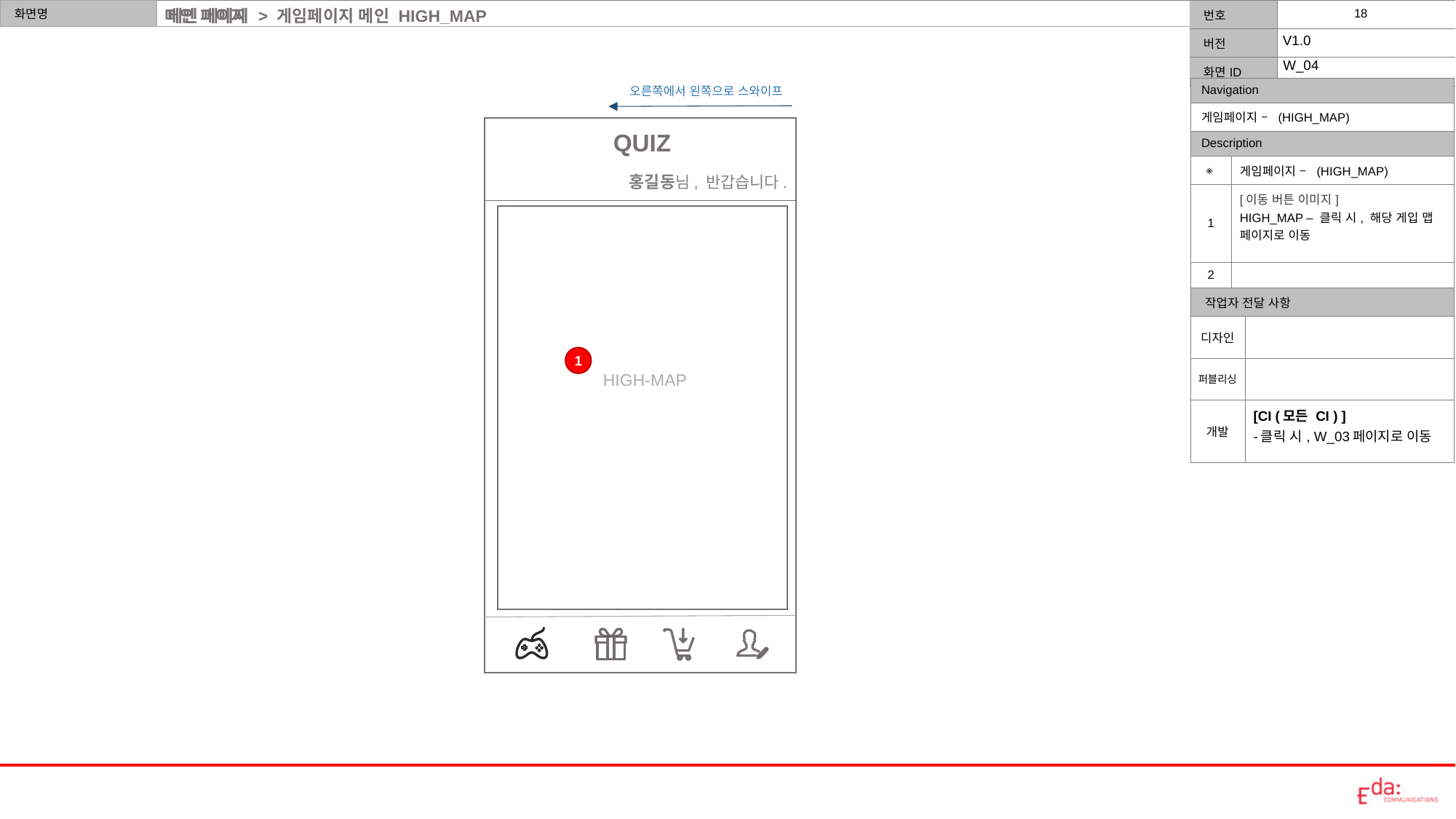

메인 페이지
메인 페이지 > 게임페이지 메인 HIGH_MAP
W_04
| Navigation |  |  |
| --- | --- | --- |
| 게임페이지 – (HIGH\_MAP) |  |  |
| Description |  |  |
| ※ | 게임페이지 – (HIGH\_MAP) |  |
| 1 | [이동 버튼 이미지] HIGH\_MAP – 클릭 시, 해당 게입 맵 페이지로 이동 |  |
| 2 |  |  |
| 작업자 전달 사항 |  |  |
| 디자인 |  |  |
| 퍼블리싱 |  |  |
| 개발 |  | [CI (모든 CI ) ] -클릭 시, W\_03페이지로 이동 |
오른쪽에서 왼쪽으로 스와이프

QUIZ
홍길동님, 반갑습니다.

1
HIGH-MAP